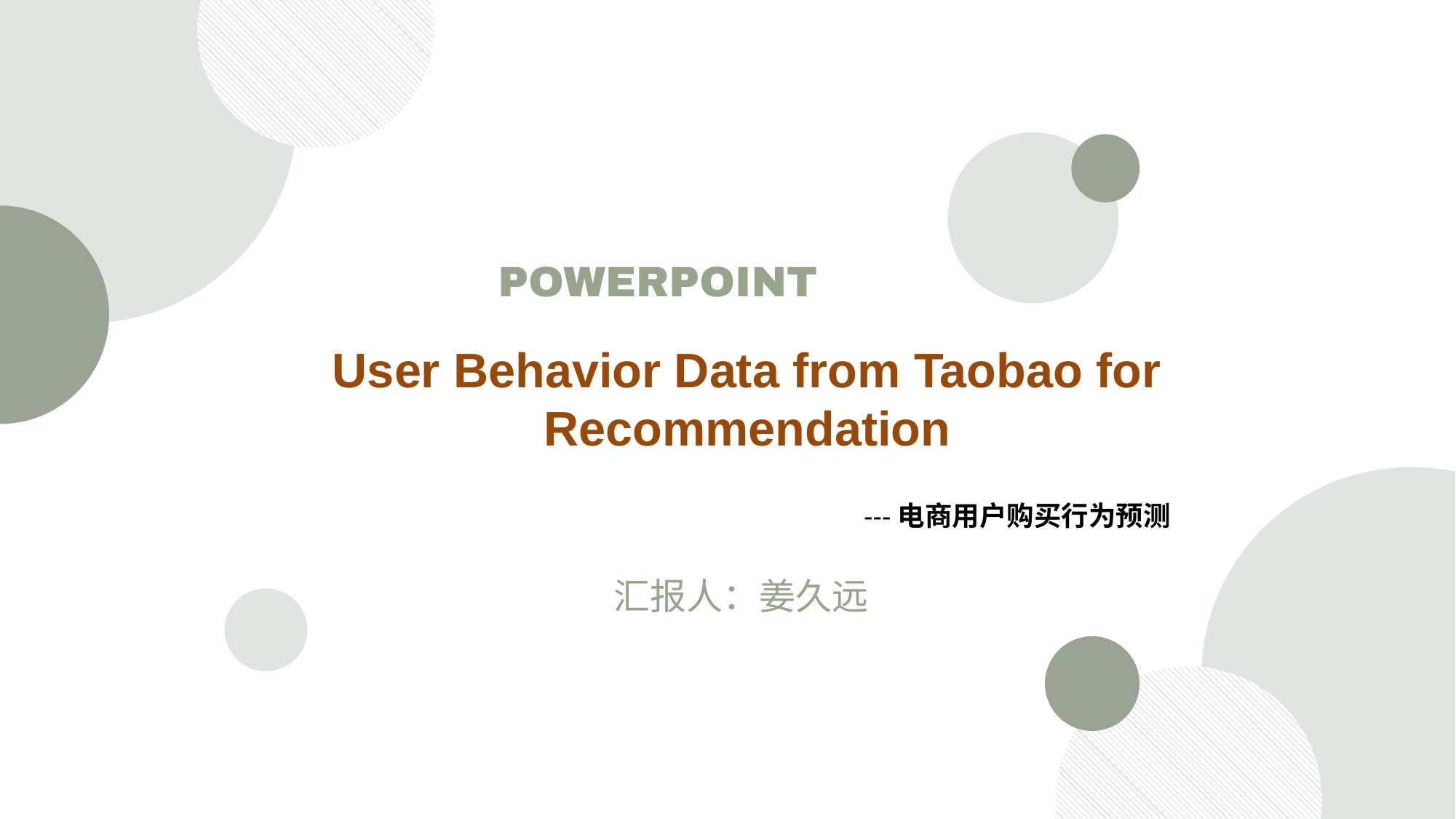

POWERPOINT
User Behavior Data from Taobao for Recommendation

---电商用户购买行为预测
汇报人：姜久远